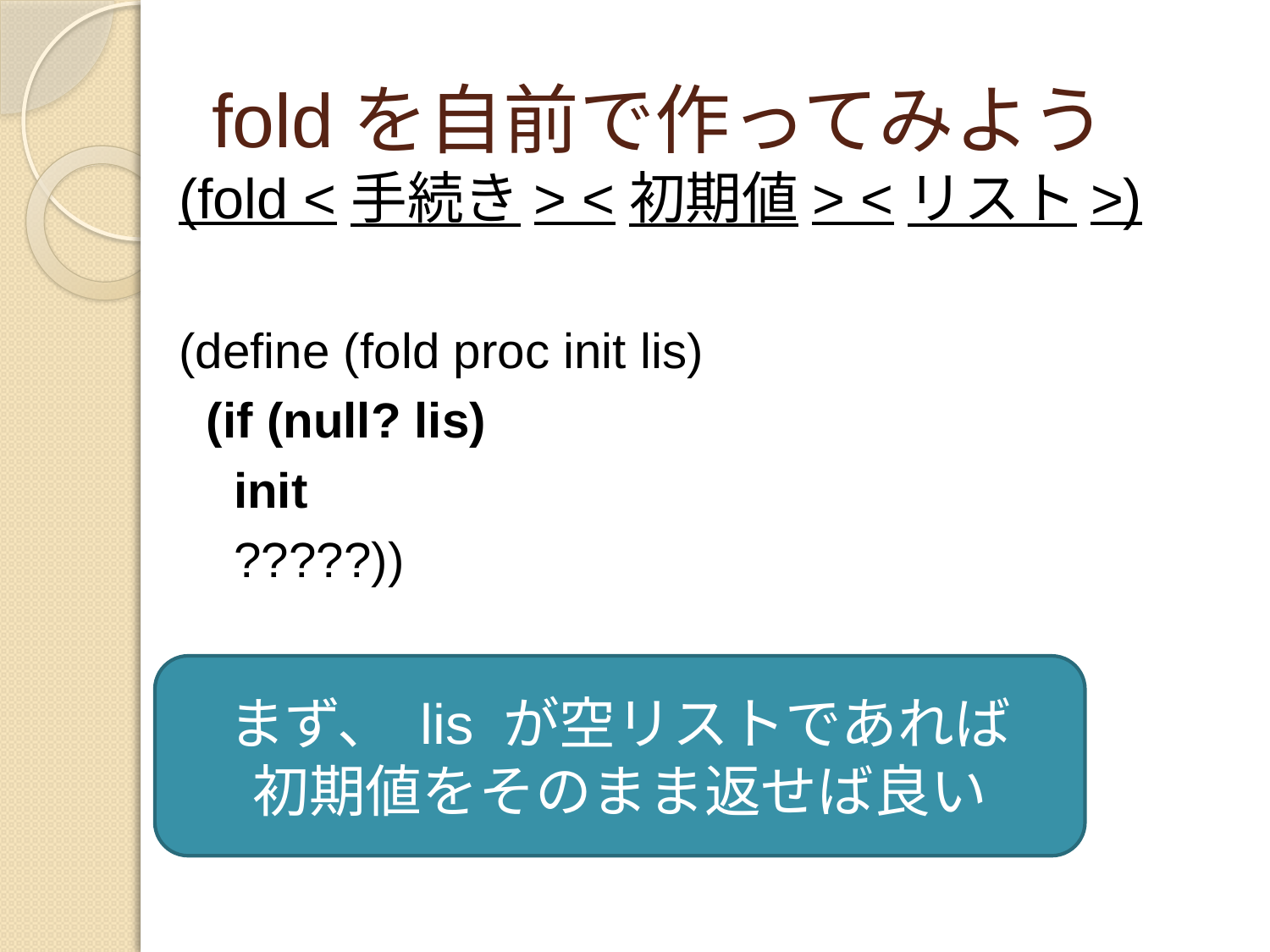

# foldを自前で作ってみよう
(fold <手続き> <初期値> <リスト>)

(define (fold proc init lis)
  (if (null? lis)
    init
    ?????))
まず、 lis が空リストであれば
初期値をそのまま返せば良い